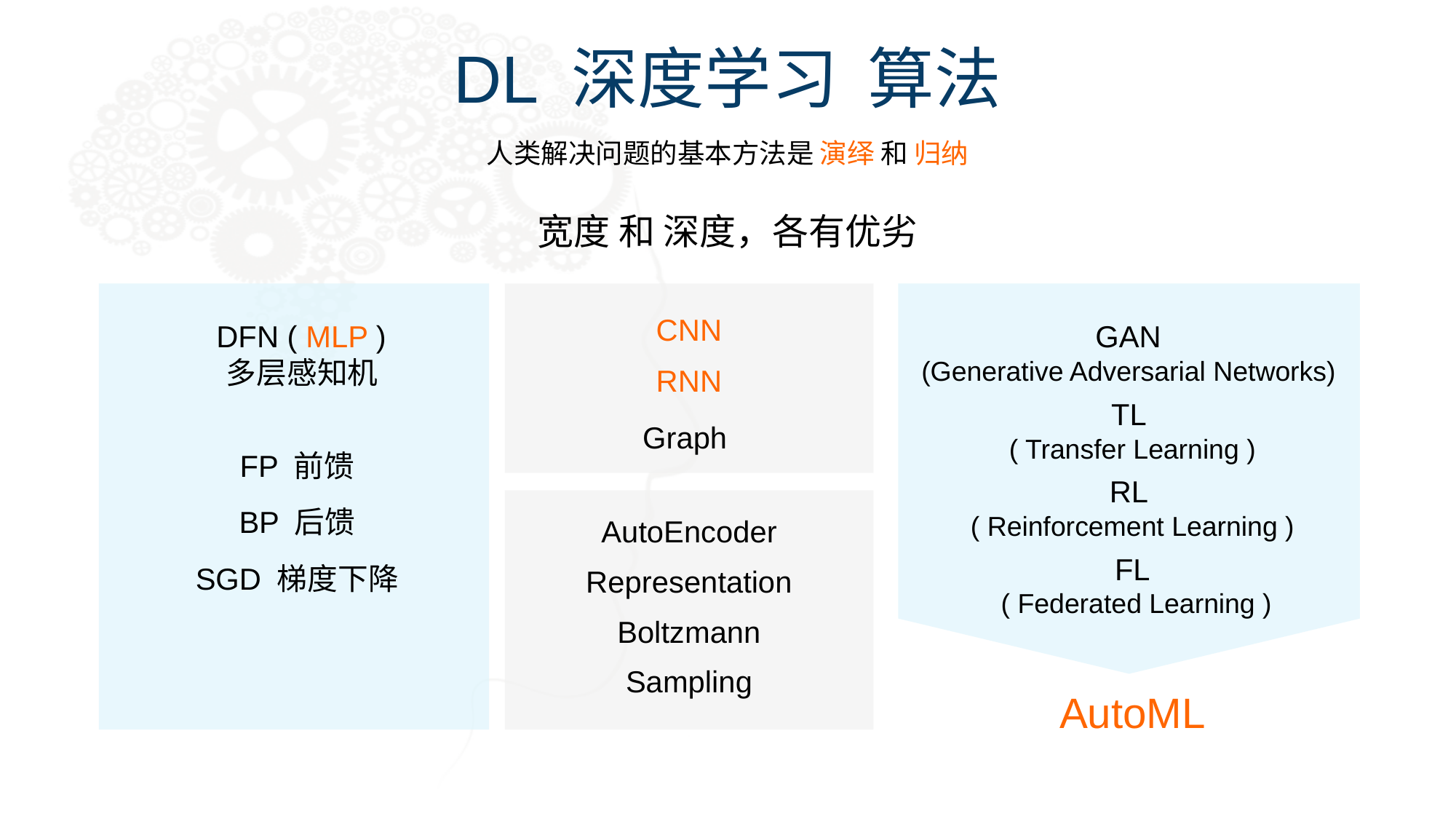

DL 深度学习  算法
人类解决问题的基本方法是 演绎 和 归纳
宽度 和 深度，各有优劣

CNN
DFN ( MLP )
多层感知机
GAN
(Generative Adversarial Networks)
RNN
TL
( Transfer Learning )
Graph
FP 前馈
RL
( Reinforcement Learning )

BP 后馈
AutoEncoder
FL
 ( Federated Learning )
SGD 梯度下降
Representation
Boltzmann
Sampling
AutoML